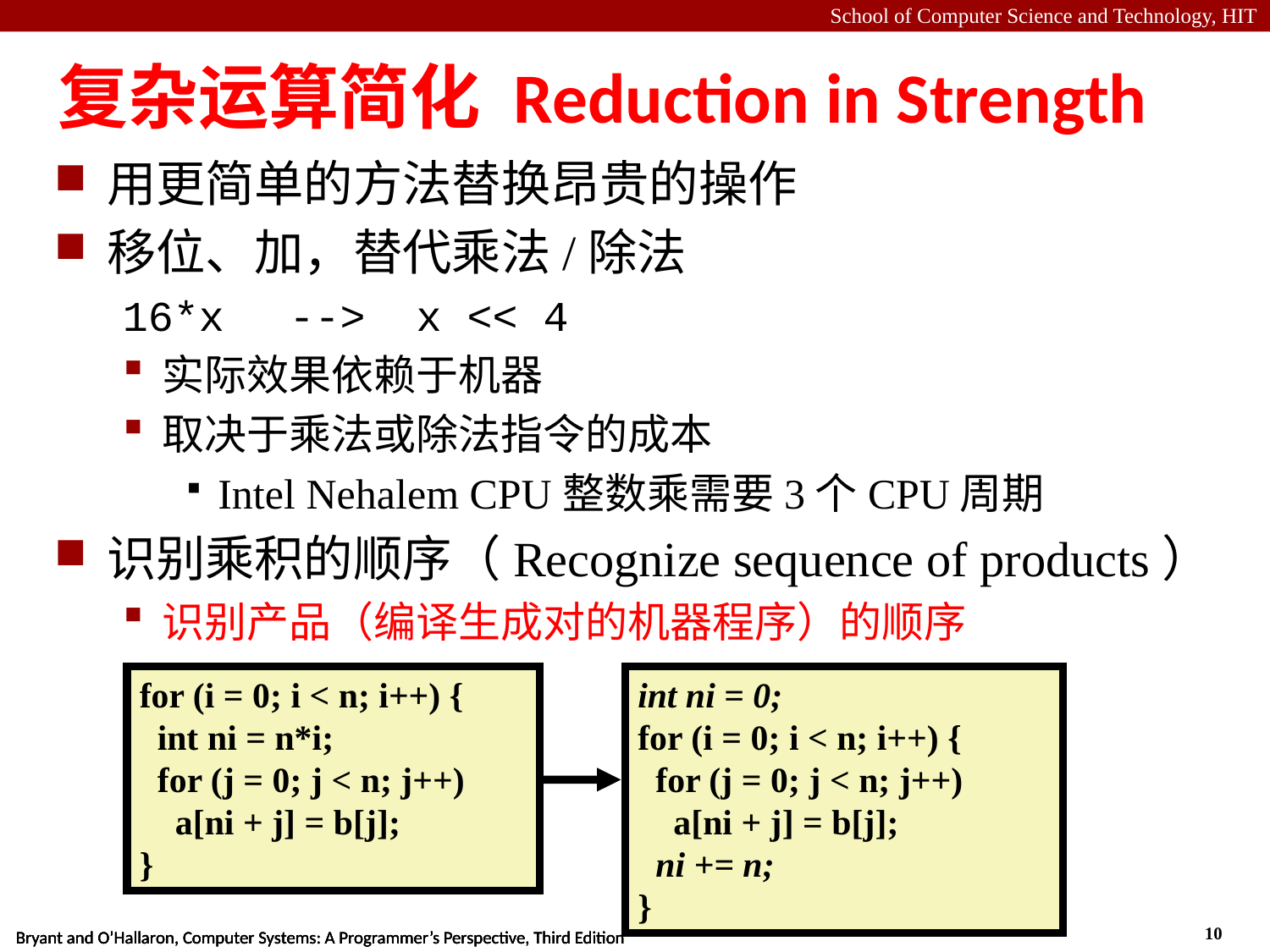

# 复杂运算简化 Reduction in Strength
用更简单的方法替换昂贵的操作
移位、加，替代乘法/除法
16*x	-->	x << 4
实际效果依赖于机器
取决于乘法或除法指令的成本
Intel Nehalem CPU整数乘需要3个CPU周期
识别乘积的顺序（Recognize sequence of products）
识别产品（编译生成对的机器程序）的顺序

for (i = 0; i < n; i++) {
  int ni = n*i;
  for (j = 0; j < n; j++)
    a[ni + j] = b[j];
}
int ni = 0;
for (i = 0; i < n; i++) {
  for (j = 0; j < n; j++)
    a[ni + j] = b[j];
  ni += n;
}